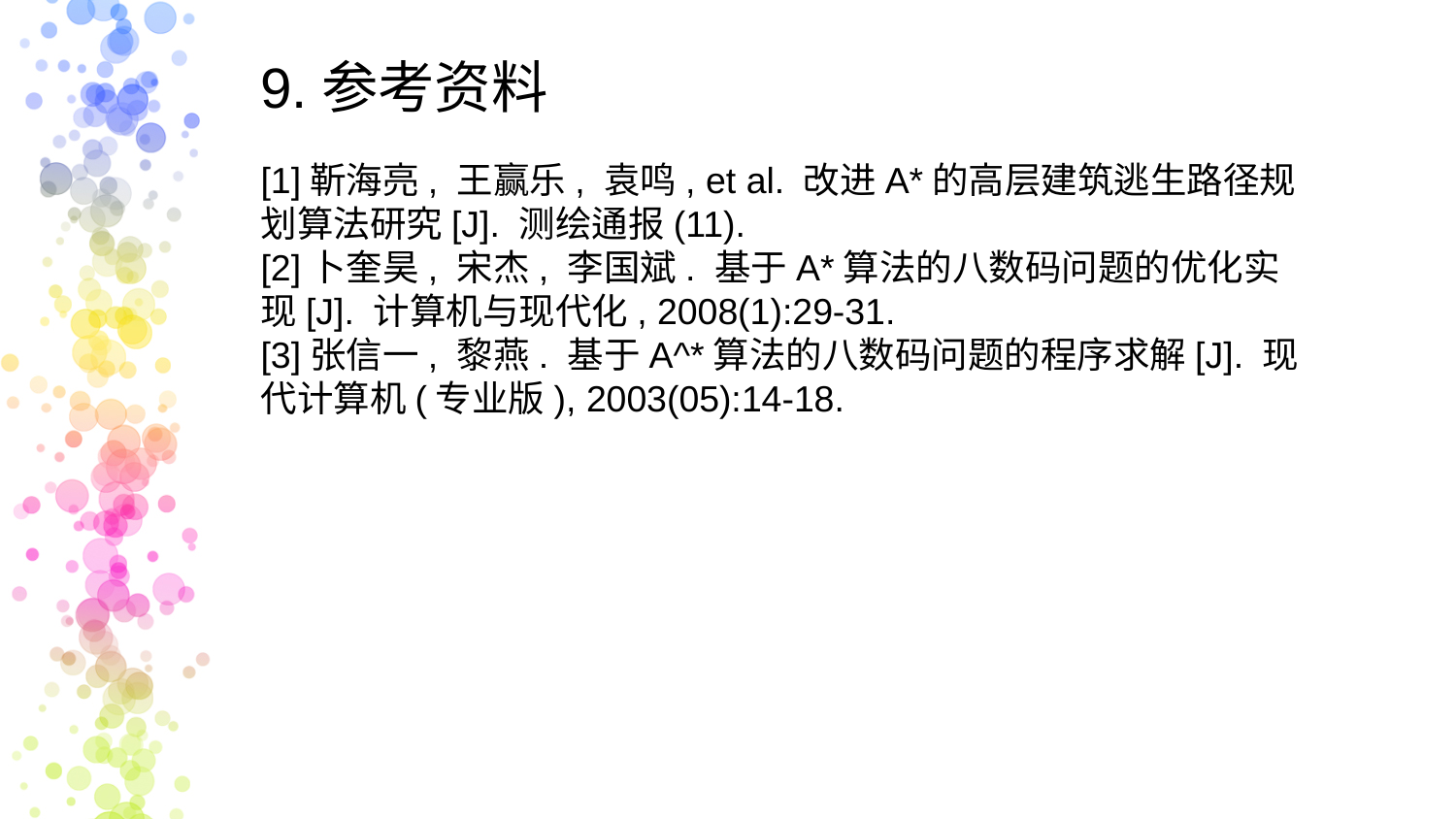

# 9.参考资料
[1]靳海亮, 王赢乐, 袁鸣, et al. 改进A*的高层建筑逃生路径规划算法研究[J]. 测绘通报(11).
[2]卜奎昊, 宋杰, 李国斌. 基于A*算法的八数码问题的优化实现[J]. 计算机与现代化, 2008(1):29-31.
[3]张信一, 黎燕. 基于A^*算法的八数码问题的程序求解[J]. 现代计算机(专业版), 2003(05):14-18.